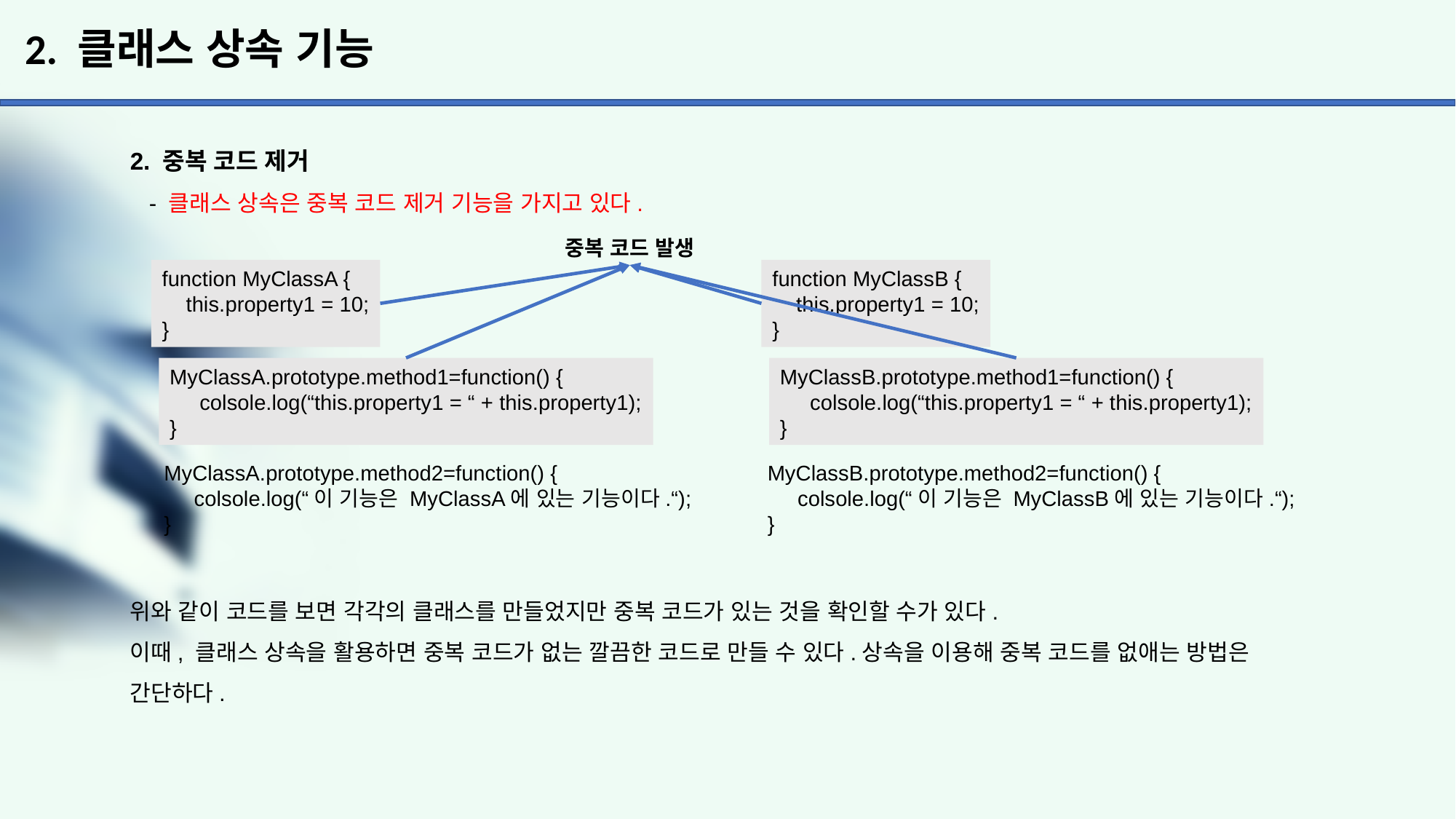

# 2. 클래스 상속 기능
2. 중복 코드 제거
   - 클래스 상속은 중복 코드 제거 기능을 가지고 있다.

위와 같이 코드를 보면 각각의 클래스를 만들었지만 중복 코드가 있는 것을 확인할 수가 있다.
이때, 클래스 상속을 활용하면 중복 코드가 없는 깔끔한 코드로 만들 수 있다.상속을 이용해 중복 코드를 없애는 방법은
간단하다.
중복 코드 발생
function MyClassA {
    this.property1 = 10;
}
function MyClassB {
    this.property1 = 10;
}
MyClassA.prototype.method1=function() {
     colsole.log(“this.property1 = “ + this.property1);
}
MyClassB.prototype.method1=function() {
     colsole.log(“this.property1 = “ + this.property1);
}
MyClassA.prototype.method2=function() {
     colsole.log(“이 기능은 MyClassA에 있는 기능이다.“);
}
MyClassB.prototype.method2=function() {
     colsole.log(“이 기능은 MyClassB에 있는 기능이다.“);
}